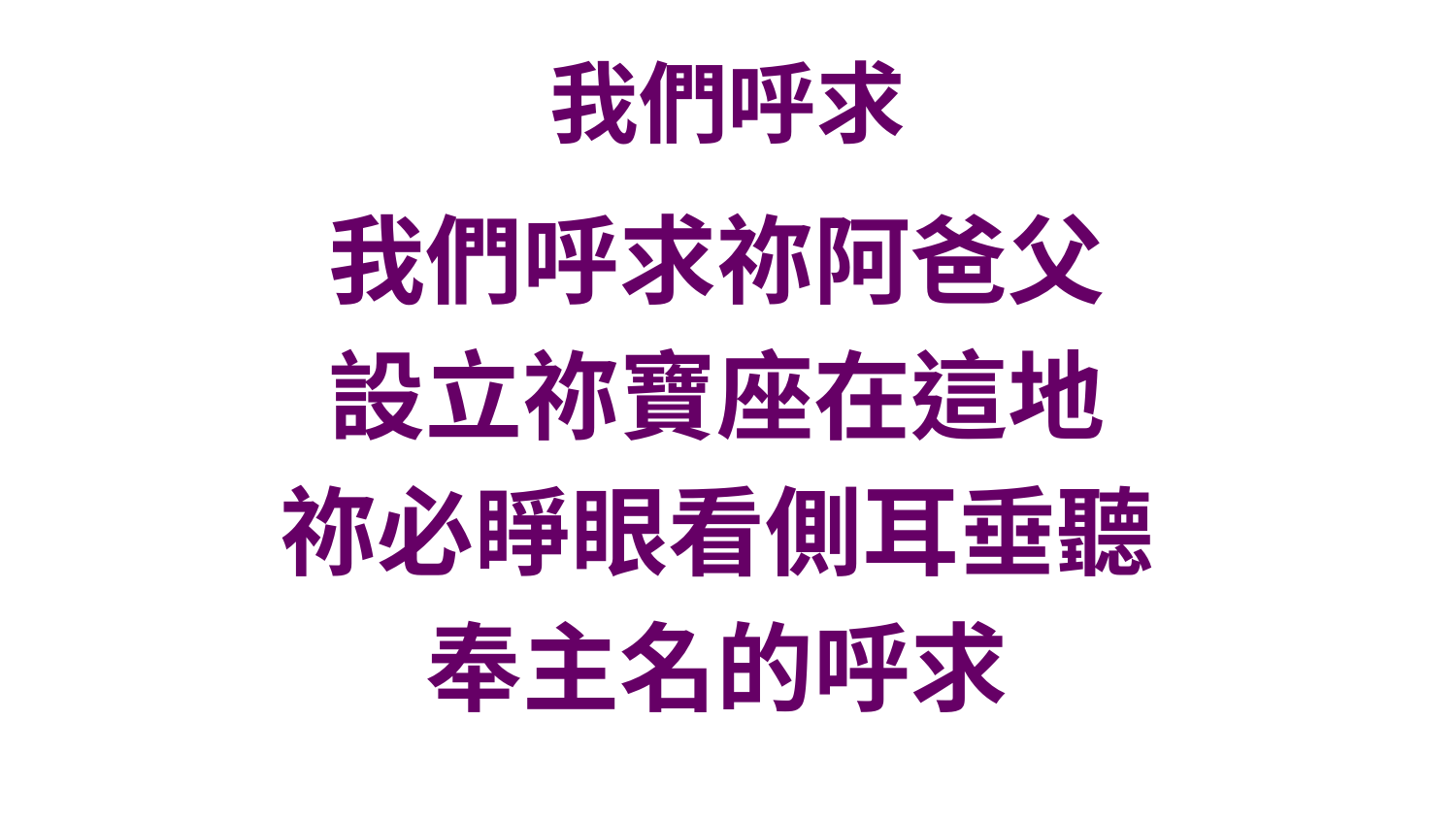

# 我們呼求
我們呼求祢阿爸父
設立祢寶座在這地
祢必睜眼看側耳垂聽
奉主名的呼求